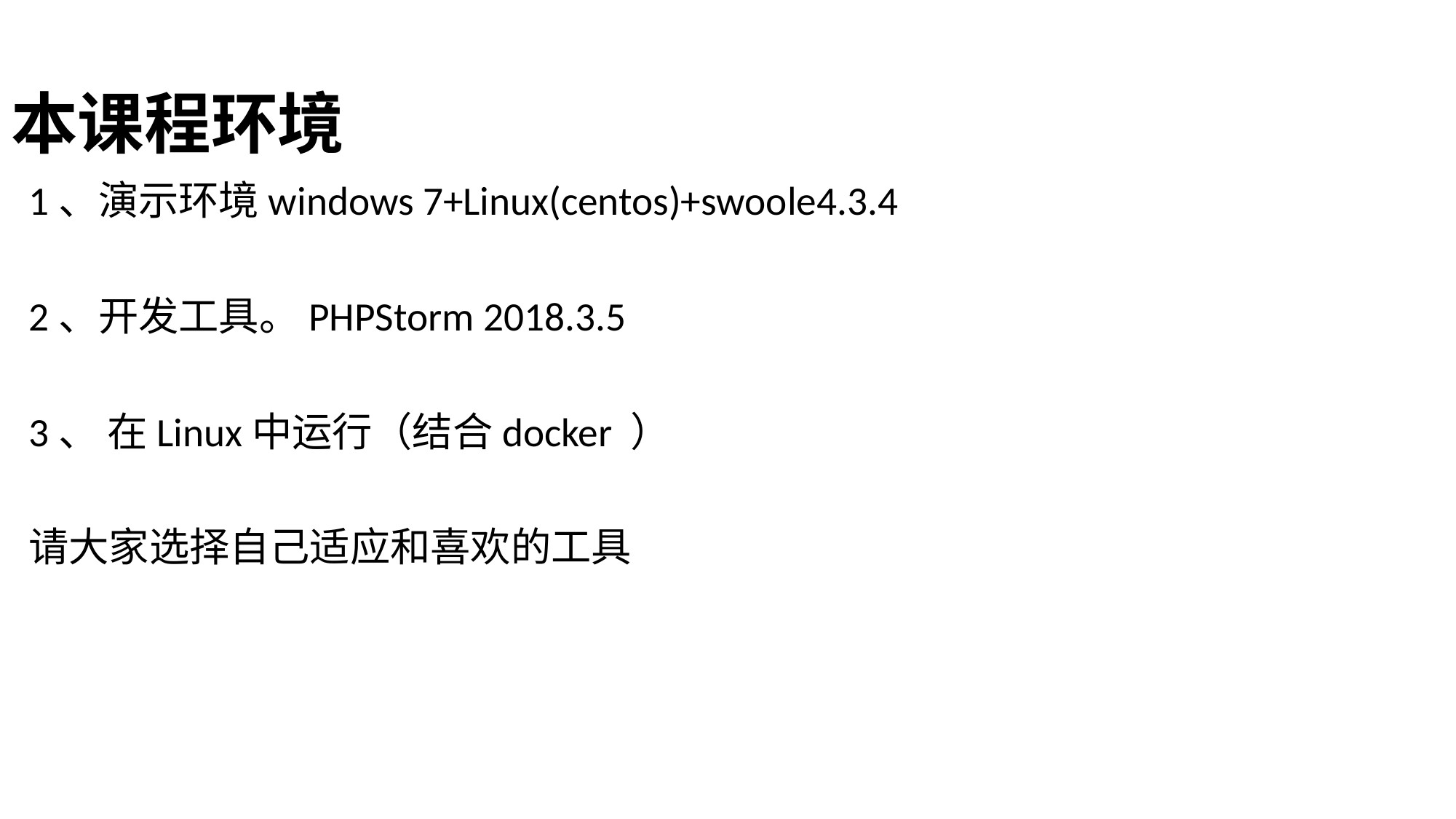

# 本课程环境
1、演示环境windows 7+Linux(centos)+swoole4.3.4

2、开发工具。PHPStorm 2018.3.5

3、 在Linux中运行（结合docker ）

请大家选择自己适应和喜欢的工具